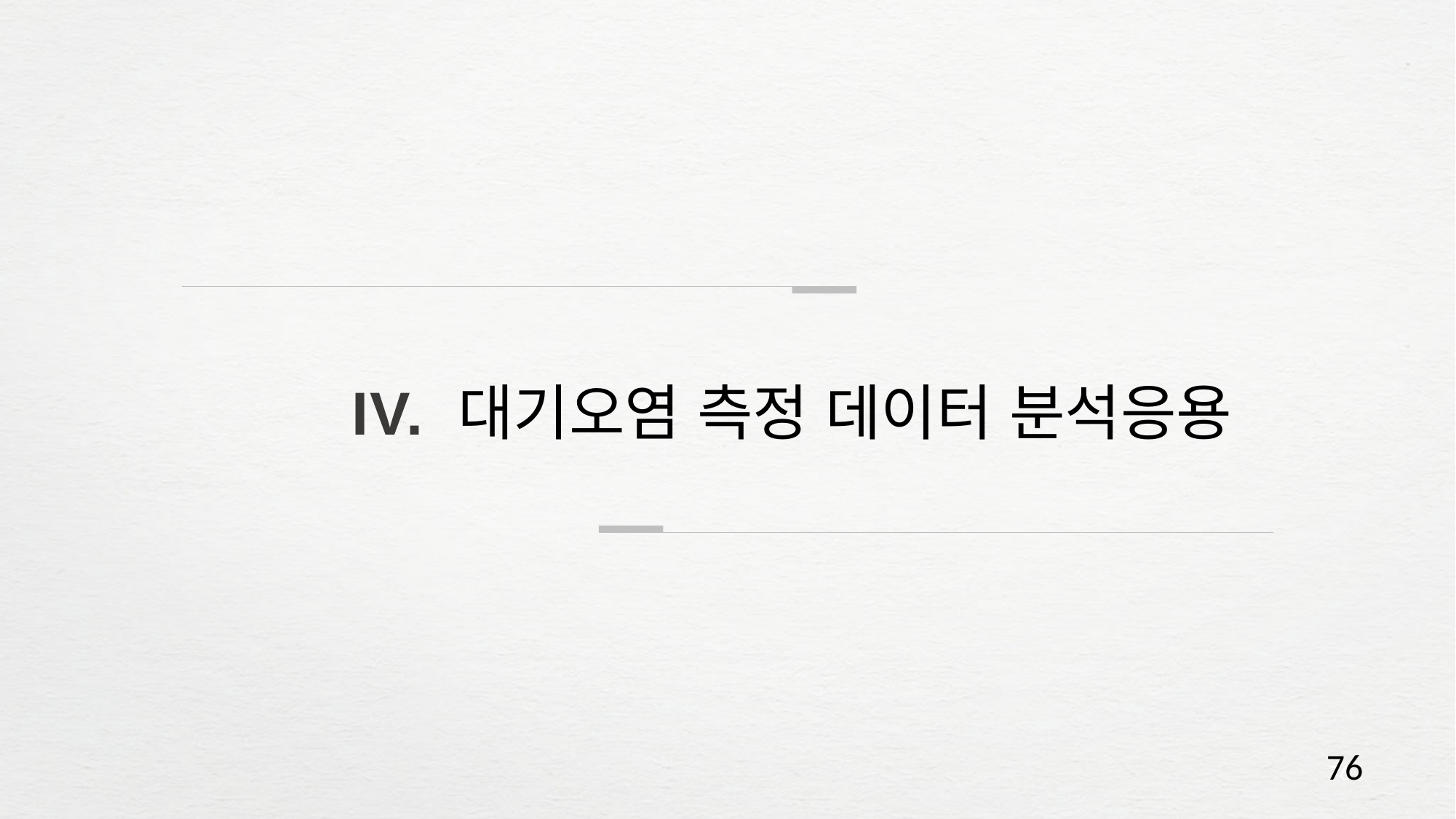

IV. 대기오염 측정 데이터 분석응용

76
76